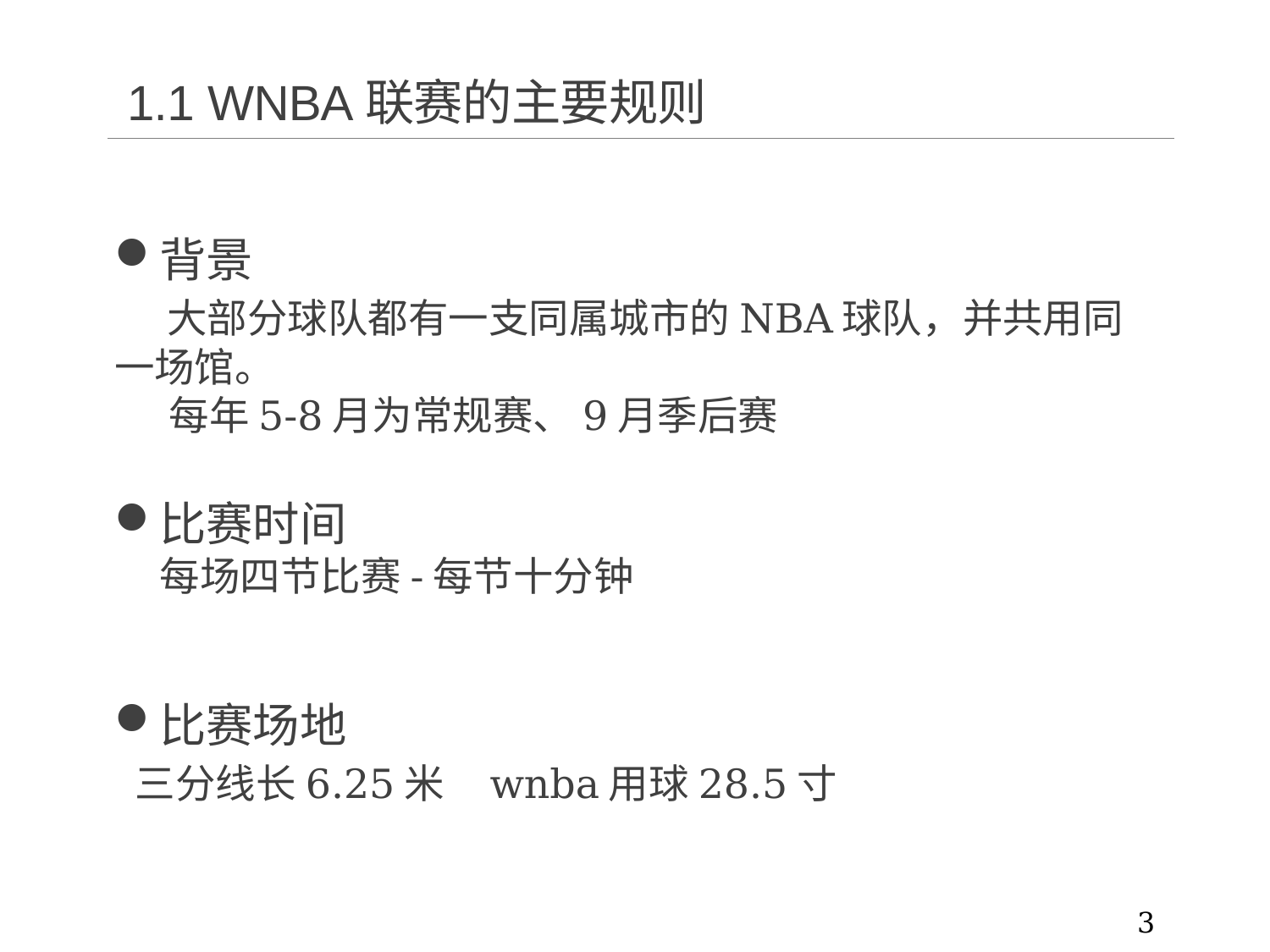

# 1.1 WNBA联赛的主要规则

背景
    大部分球队都有一支同属城市的NBA球队，并共用同一场馆。
     每年5-8月为常规赛、9月季后赛

比赛时间
    每场四节比赛-每节十分钟

比赛场地
 三分线长6.25米    wnba用球28.5寸

3